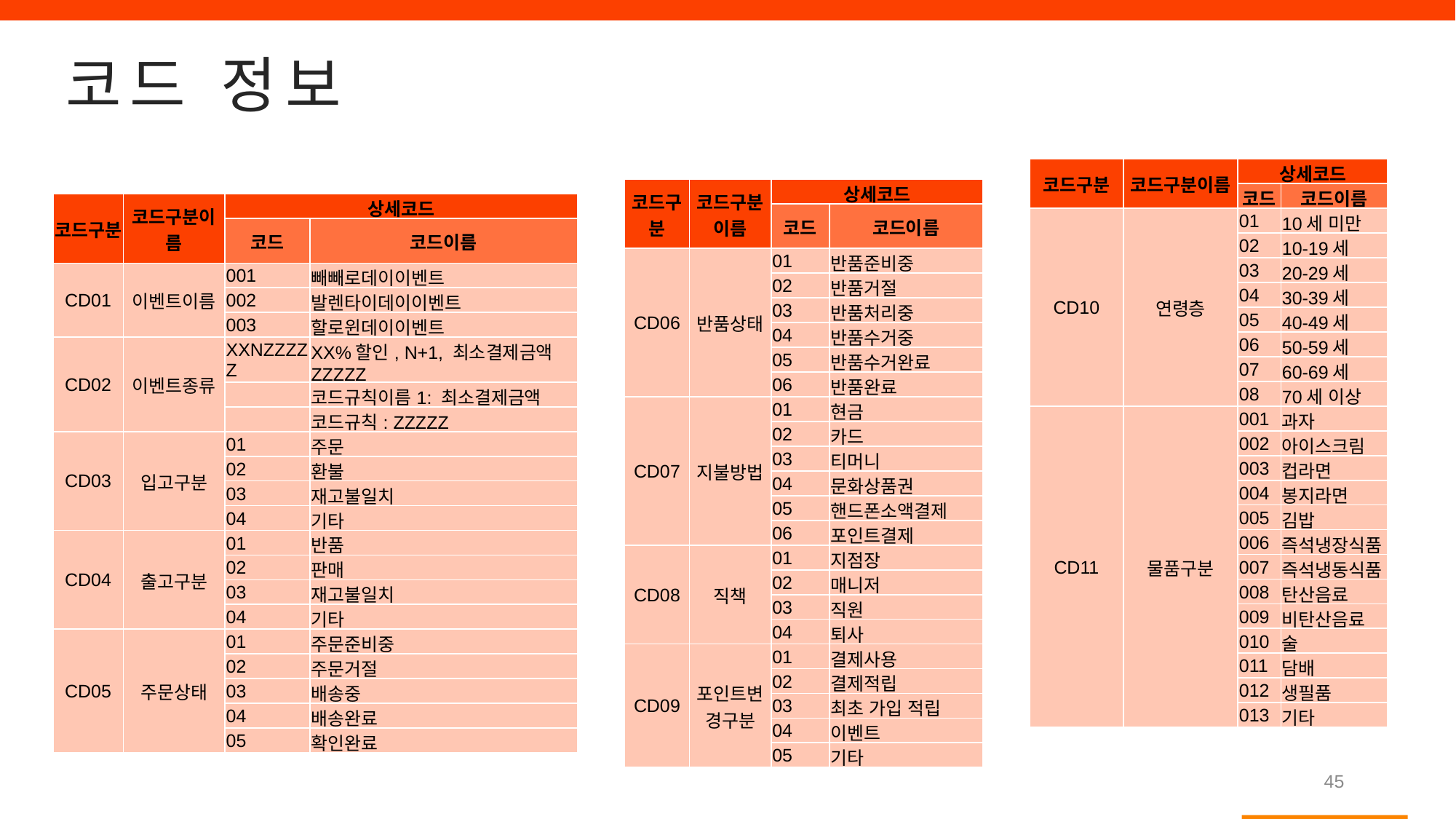

코드 정보
| 코드구분 | 코드구분이름 | 상세코드 |  |
| --- | --- | --- | --- |
|  |  | 코드 | 코드이름 |
| CD10 | 연령층 | 01 | 10세 미만 |
|  |  | 02 | 10-19세 |
|  |  | 03 | 20-29세 |
|  |  | 04 | 30-39세 |
|  |  | 05 | 40-49세 |
|  |  | 06 | 50-59세 |
|  |  | 07 | 60-69세 |
|  |  | 08 | 70세 이상 |
| CD11 | 물품구분 | 001 | 과자 |
|  |  | 002 | 아이스크림 |
|  |  | 003 | 컵라면 |
|  |  | 004 | 봉지라면 |
|  |  | 005 | 김밥 |
|  |  | 006 | 즉석냉장식품 |
|  |  | 007 | 즉석냉동식품 |
|  |  | 008 | 탄산음료 |
|  |  | 009 | 비탄산음료 |
|  |  | 010 | 술 |
|  |  | 011 | 담배 |
|  |  | 012 | 생필품 |
|  |  | 013 | 기타 |
| 코드구분 | 코드구분이름 | 상세코드 |  |
| --- | --- | --- | --- |
|  |  | 코드 | 코드이름 |
| CD06 | 반품상태 | 01 | 반품준비중 |
|  |  | 02 | 반품거절 |
|  |  | 03 | 반품처리중 |
|  |  | 04 | 반품수거중 |
|  |  | 05 | 반품수거완료 |
|  |  | 06 | 반품완료 |
| CD07 | 지불방법 | 01 | 현금 |
|  |  | 02 | 카드 |
|  |  | 03 | 티머니 |
|  |  | 04 | 문화상품권 |
|  |  | 05 | 핸드폰소액결제 |
|  |  | 06 | 포인트결제 |
| CD08 | 직책 | 01 | 지점장 |
|  |  | 02 | 매니저 |
|  |  | 03 | 직원 |
|  |  | 04 | 퇴사 |
| CD09 | 포인트변경구분 | 01 | 결제사용 |
|  |  | 02 | 결제적립 |
|  |  | 03 | 최초 가입 적립 |
|  |  | 04 | 이벤트 |
|  |  | 05 | 기타 |
| 코드구분 | 코드구분이름 | 상세코드 |  |
| --- | --- | --- | --- |
|  |  | 코드 | 코드이름 |
| CD01 | 이벤트이름 | 001 | 빼빼로데이이벤트 |
|  |  | 002 | 발렌타이데이이벤트 |
|  |  | 003 | 할로윈데이이벤트 |
| CD02 | 이벤트종류 | XXNZZZZZ | XX%할인, N+1, 최소결제금액 ZZZZZ |
|  |  |  | 코드규칙이름1: 최소결제금액 |
|  |  |  | 코드규칙: ZZZZZ |
| CD03 | 입고구분 | 01 | 주문 |
|  |  | 02 | 환불 |
|  |  | 03 | 재고불일치 |
|  |  | 04 | 기타 |
| CD04 | 출고구분 | 01 | 반품 |
|  |  | 02 | 판매 |
|  |  | 03 | 재고불일치 |
|  |  | 04 | 기타 |
| CD05 | 주문상태 | 01 | 주문준비중 |
|  |  | 02 | 주문거절 |
|  |  | 03 | 배송중 |
|  |  | 04 | 배송완료 |
|  |  | 05 | 확인완료 |
45